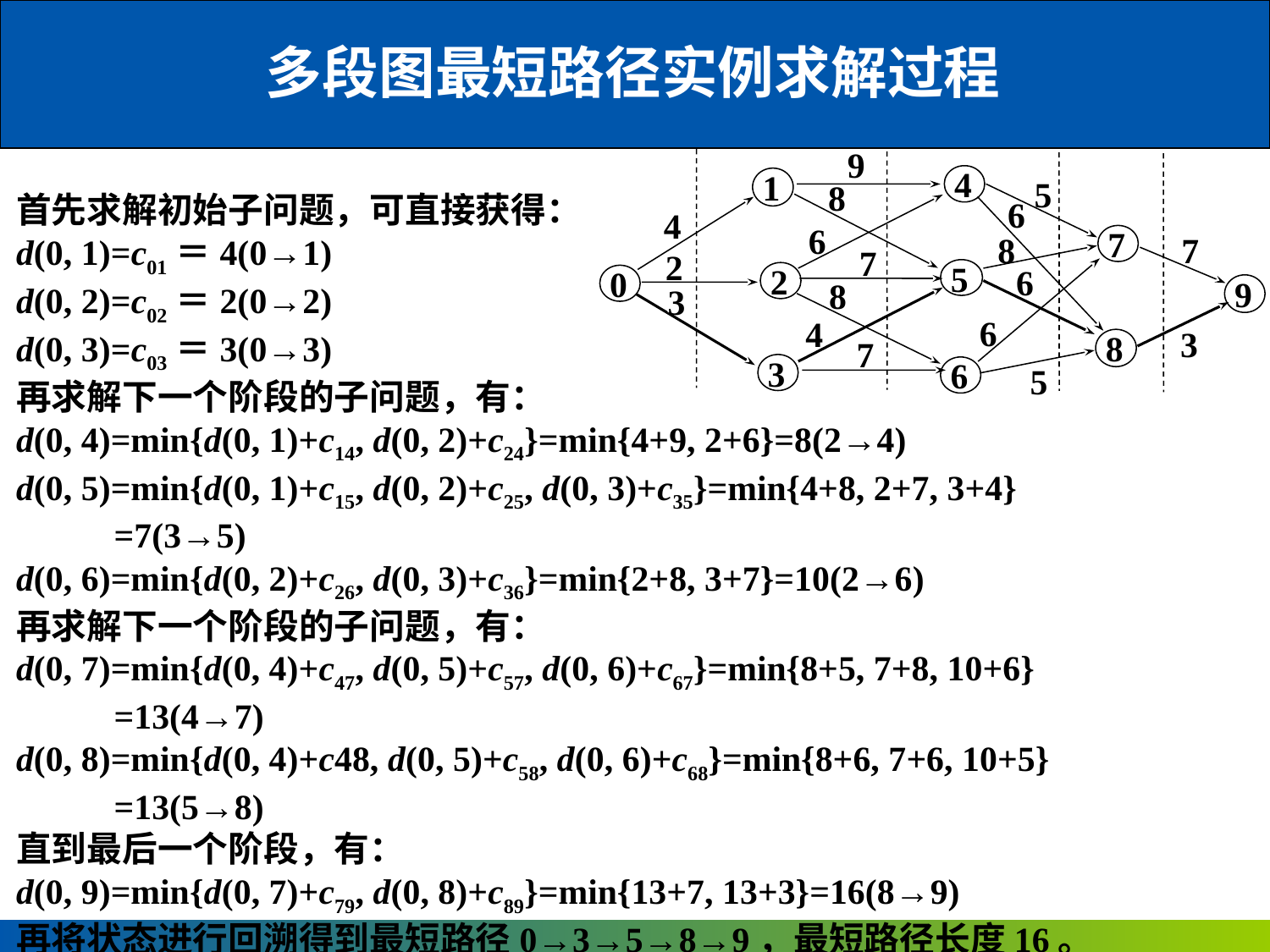

多段图最短路径实例求解过程

9

4
1
5

8

6
4
7
6
8
7

7
2

5
2
0
6
9

8

3

6
4
8
3
7

3
6
5

首先求解初始子问题，可直接获得：
d(0, 1)=c01＝4(0→1)
d(0, 2)=c02＝2(0→2)
d(0, 3)=c03＝3(0→3)
再求解下一个阶段的子问题，有：
d(0, 4)=min{d(0, 1)+c14, d(0, 2)+c24}=min{4+9, 2+6}=8(2→4)
d(0, 5)=min{d(0, 1)+c15, d(0, 2)+c25, d(0, 3)+c35}=min{4+8, 2+7, 3+4}
           =7(3→5)
d(0, 6)=min{d(0, 2)+c26, d(0, 3)+c36}=min{2+8, 3+7}=10(2→6)
再求解下一个阶段的子问题，有：
d(0, 7)=min{d(0, 4)+c47, d(0, 5)+c57, d(0, 6)+c67}=min{8+5, 7+8, 10+6}
           =13(4→7)
d(0, 8)=min{d(0, 4)+c48, d(0, 5)+c58, d(0, 6)+c68}=min{8+6, 7+6, 10+5}
           =13(5→8)
直到最后一个阶段，有：
d(0, 9)=min{d(0, 7)+c79, d(0, 8)+c89}=min{13+7, 13+3}=16(8→9)
再将状态进行回溯得到最短路径0→3→5→8→9，最短路径长度16。